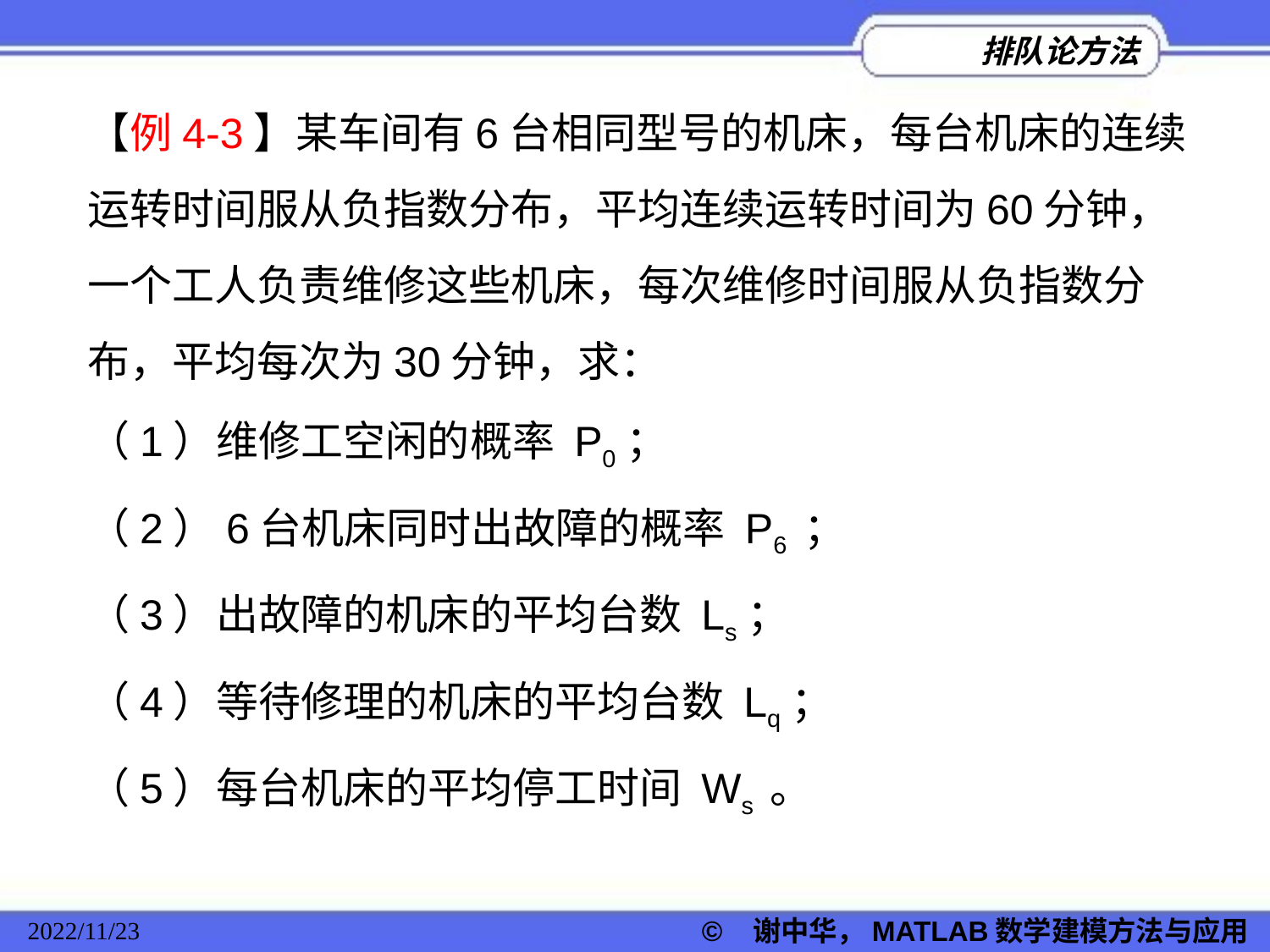

【例4-3】某车间有6台相同型号的机床，每台机床的连续运转时间服从负指数分布，平均连续运转时间为60分钟，一个工人负责维修这些机床，每次维修时间服从负指数分布，平均每次为30分钟，求：
（1）维修工空闲的概率 P0；
（2）6台机床同时出故障的概率 P6 ；
（3）出故障的机床的平均台数 Ls；
（4）等待修理的机床的平均台数 Lq；
（5）每台机床的平均停工时间 Ws 。
2022/11/23
©   谢中华，MATLAB数学建模方法与应用